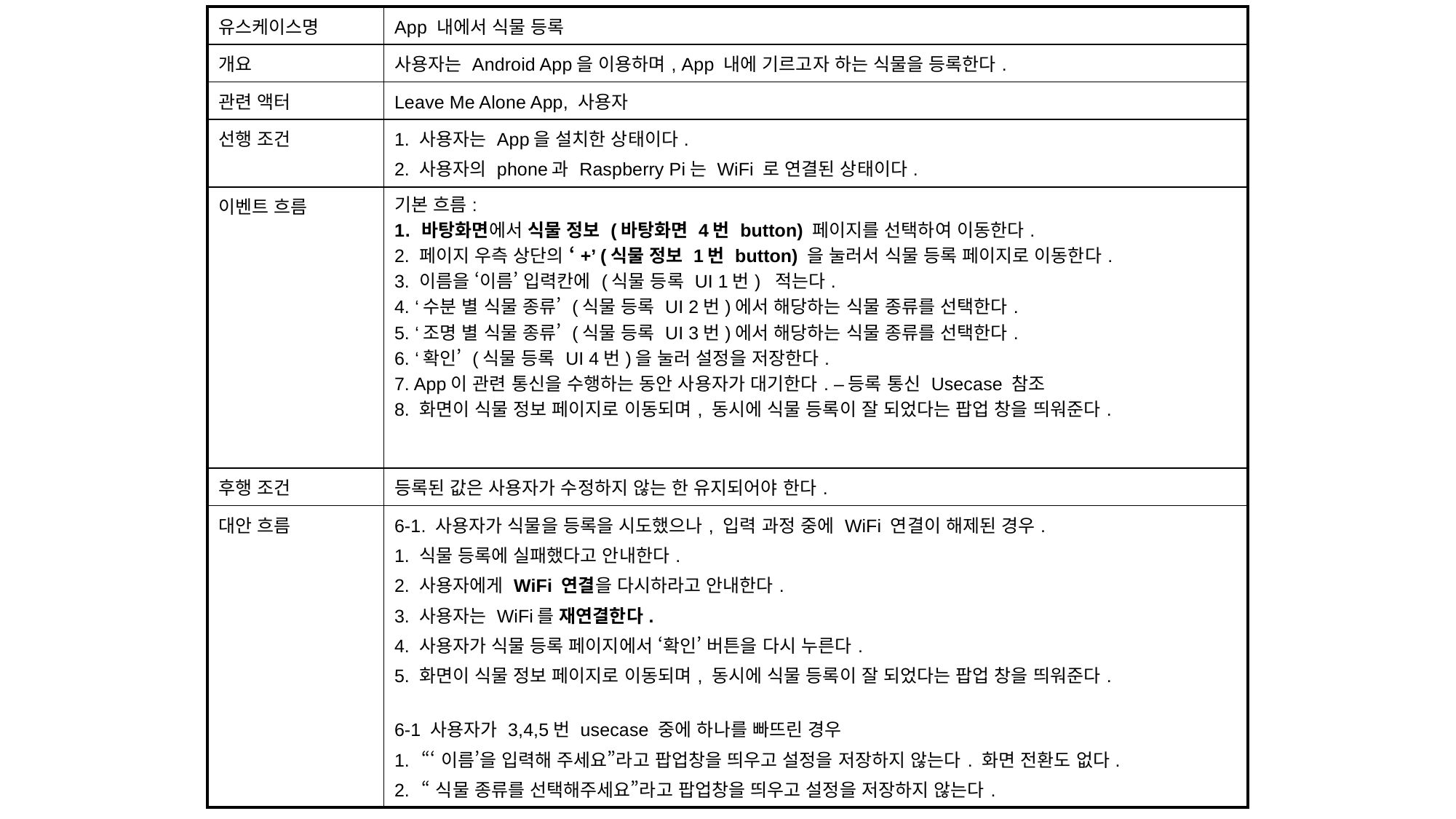

| 유스케이스명 | App 내에서 식물 등록 |
| --- | --- |
| 개요 | 사용자는 Android App을 이용하며, App 내에 기르고자 하는 식물을 등록한다. |
| 관련 액터 | Leave Me Alone App, 사용자 |
| 선행 조건 | 1. 사용자는 App을 설치한 상태이다. 2. 사용자의 phone과 Raspberry Pi는 WiFi 로 연결된 상태이다. |
| 이벤트 흐름 | 기본 흐름: 바탕화면에서 식물 정보 (바탕화면 4번 button) 페이지를 선택하여 이동한다. 2. 페이지 우측 상단의 ‘+’ (식물 정보 1번 button) 을 눌러서 식물 등록 페이지로 이동한다. 3. 이름을 ‘이름’ 입력칸에 (식물 등록 UI 1번) 적는다. 4. ‘수분 별 식물 종류’ (식물 등록 UI 2번)에서 해당하는 식물 종류를 선택한다. 5. ‘조명 별 식물 종류’ (식물 등록 UI 3번)에서 해당하는 식물 종류를 선택한다. 6. ‘확인’ (식물 등록 UI 4번)을 눌러 설정을 저장한다. 7. App이 관련 통신을 수행하는 동안 사용자가 대기한다. –등록 통신 Usecase 참조 8. 화면이 식물 정보 페이지로 이동되며, 동시에 식물 등록이 잘 되었다는 팝업 창을 띄워준다. |
| 후행 조건 | 등록된 값은 사용자가 수정하지 않는 한 유지되어야 한다. |
| 대안 흐름 | 6-1. 사용자가 식물을 등록을 시도했으나, 입력 과정 중에 WiFi 연결이 해제된 경우. 1. 식물 등록에 실패했다고 안내한다. 2. 사용자에게 WiFi 연결을 다시하라고 안내한다. 3. 사용자는 WiFi를 재연결한다. 4. 사용자가 식물 등록 페이지에서 ‘확인’ 버튼을 다시 누른다. 5. 화면이 식물 정보 페이지로 이동되며, 동시에 식물 등록이 잘 되었다는 팝업 창을 띄워준다. 6-1 사용자가 3,4,5번 usecase 중에 하나를 빠뜨린 경우 “‘이름’을 입력해 주세요”라고 팝업창을 띄우고 설정을 저장하지 않는다. 화면 전환도 없다. “식물 종류를 선택해주세요”라고 팝업창을 띄우고 설정을 저장하지 않는다. |